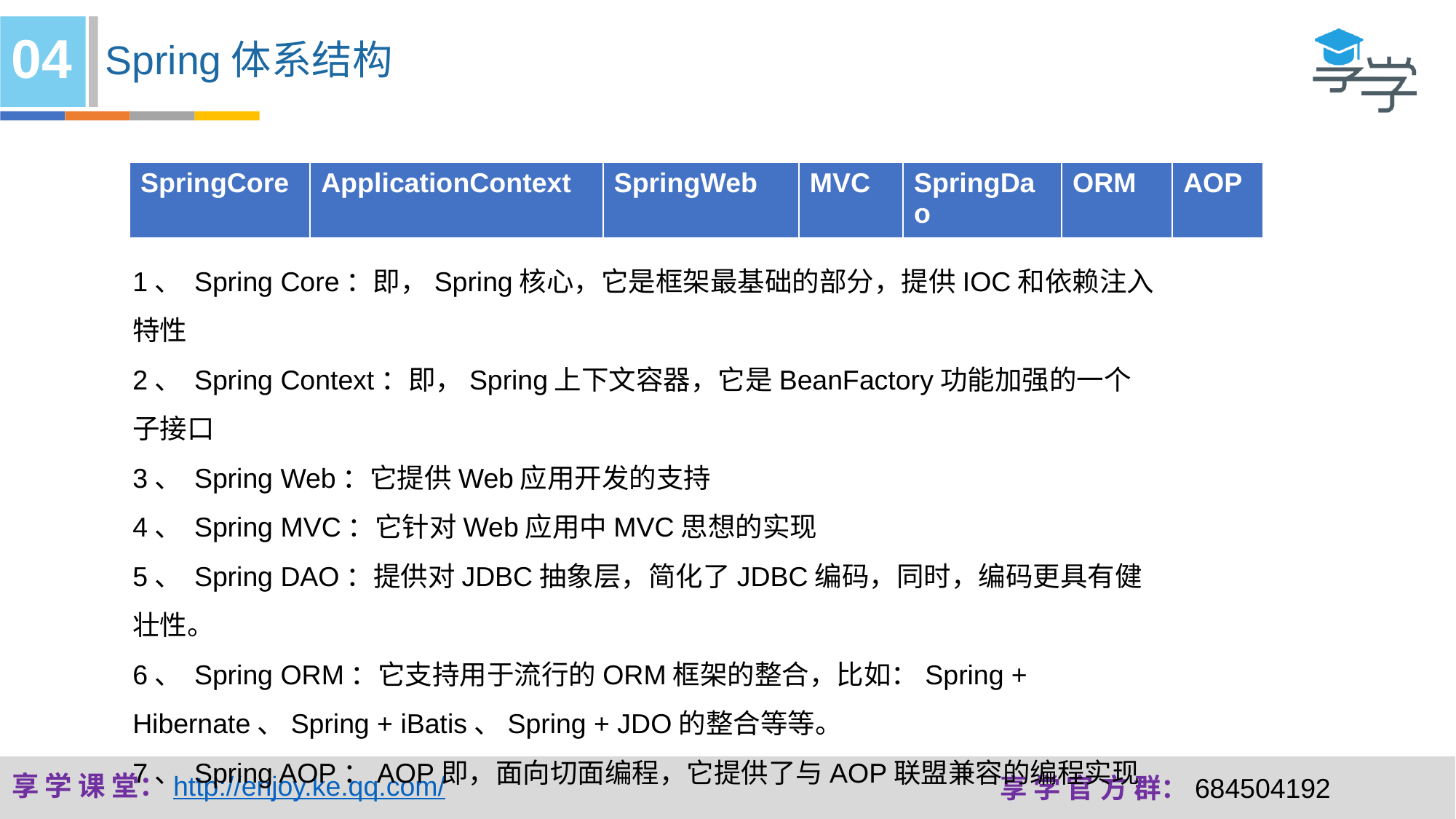

04
Spring体系结构

| SpringCore | ApplicationContext | SpringWeb | MVC | SpringDao | ORM | AOP |
| --- | --- | --- | --- | --- | --- | --- |
1、 Spring Core：即，Spring核心，它是框架最基础的部分，提供IOC和依赖注入特性
2、 Spring Context：即，Spring上下文容器，它是BeanFactory功能加强的一个子接口
3、 Spring Web：它提供Web应用开发的支持
4、 Spring MVC：它针对Web应用中MVC思想的实现
5、 Spring DAO：提供对JDBC抽象层，简化了JDBC编码，同时，编码更具有健壮性。
6、 Spring ORM：它支持用于流行的ORM框架的整合，比如：Spring + Hibernate、Spring + iBatis、Spring + JDO的整合等等。
7、 Spring AOP：AOP即，面向切面编程，它提供了与AOP联盟兼容的编程实现